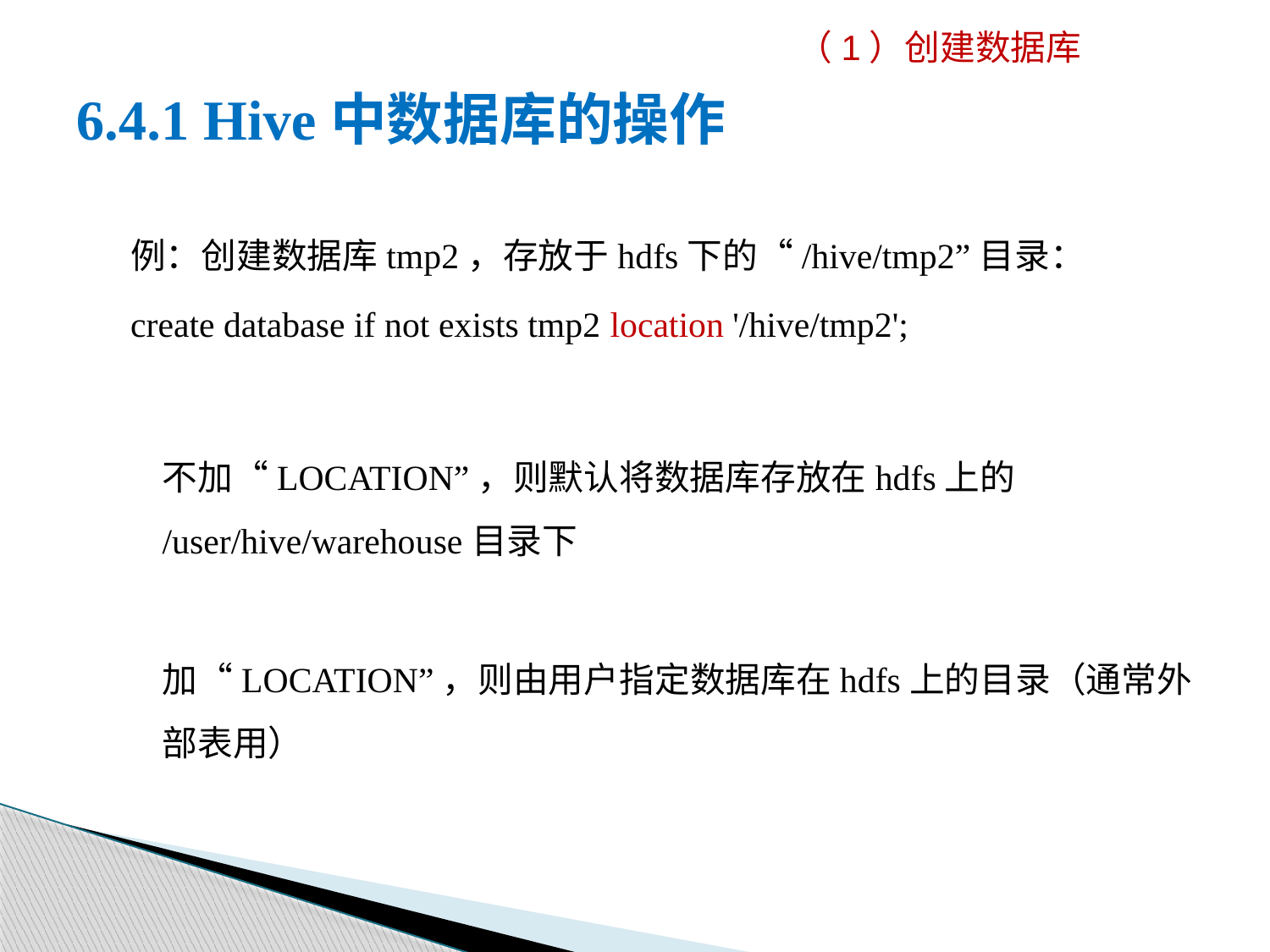

（1）创建数据库
# 6.4.1 Hive中数据库的操作
例：创建数据库tmp2，存放于hdfs下的“/hive/tmp2”目录：
create database if not exists tmp2 location '/hive/tmp2';

不加“LOCATION”，则默认将数据库存放在hdfs上的 /user/hive/warehouse目录下

加“LOCATION”，则由用户指定数据库在hdfs上的目录（通常外部表用）